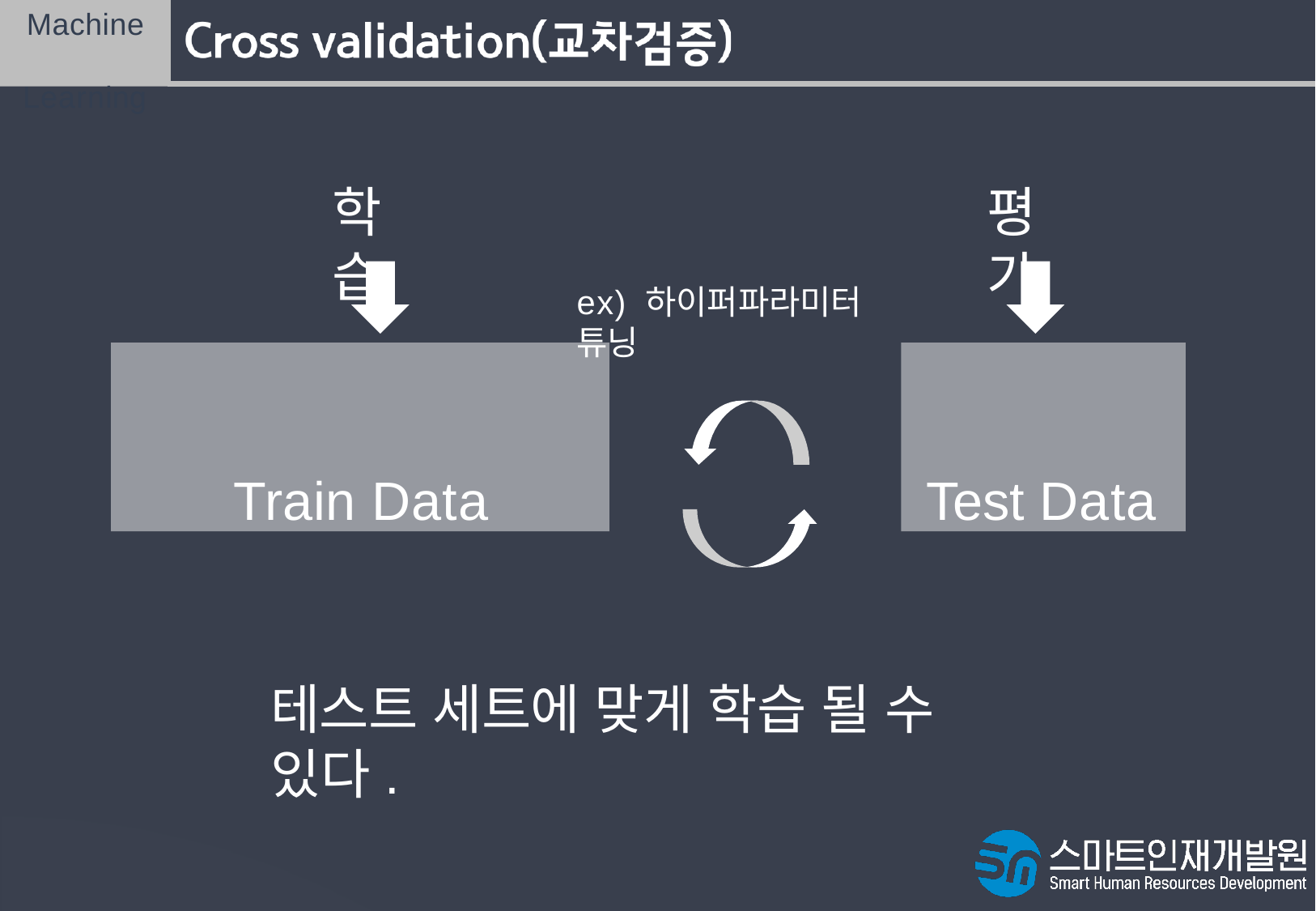

Machine  Learning

# 학습
평가

ex) 하이퍼파라미터 튜닝

Train Data

Test Data

테스트 세트에 맞게 학습 될 수 있다.